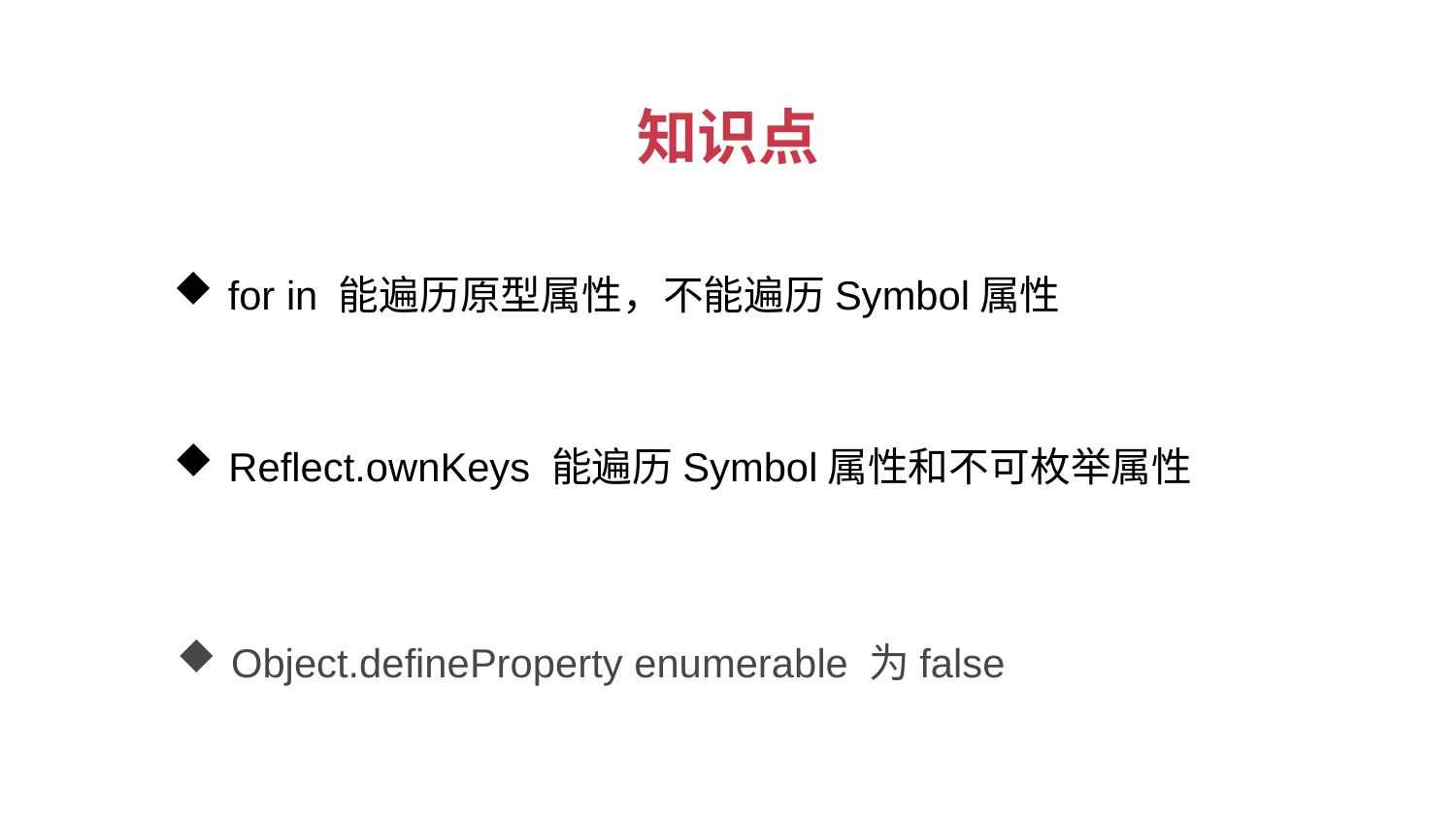

知识点
for in 能遍历原型属性，不能遍历Symbol属性
Reflect.ownKeys 能遍历Symbol属性和不可枚举属性
Object.defineProperty enumerable 为false